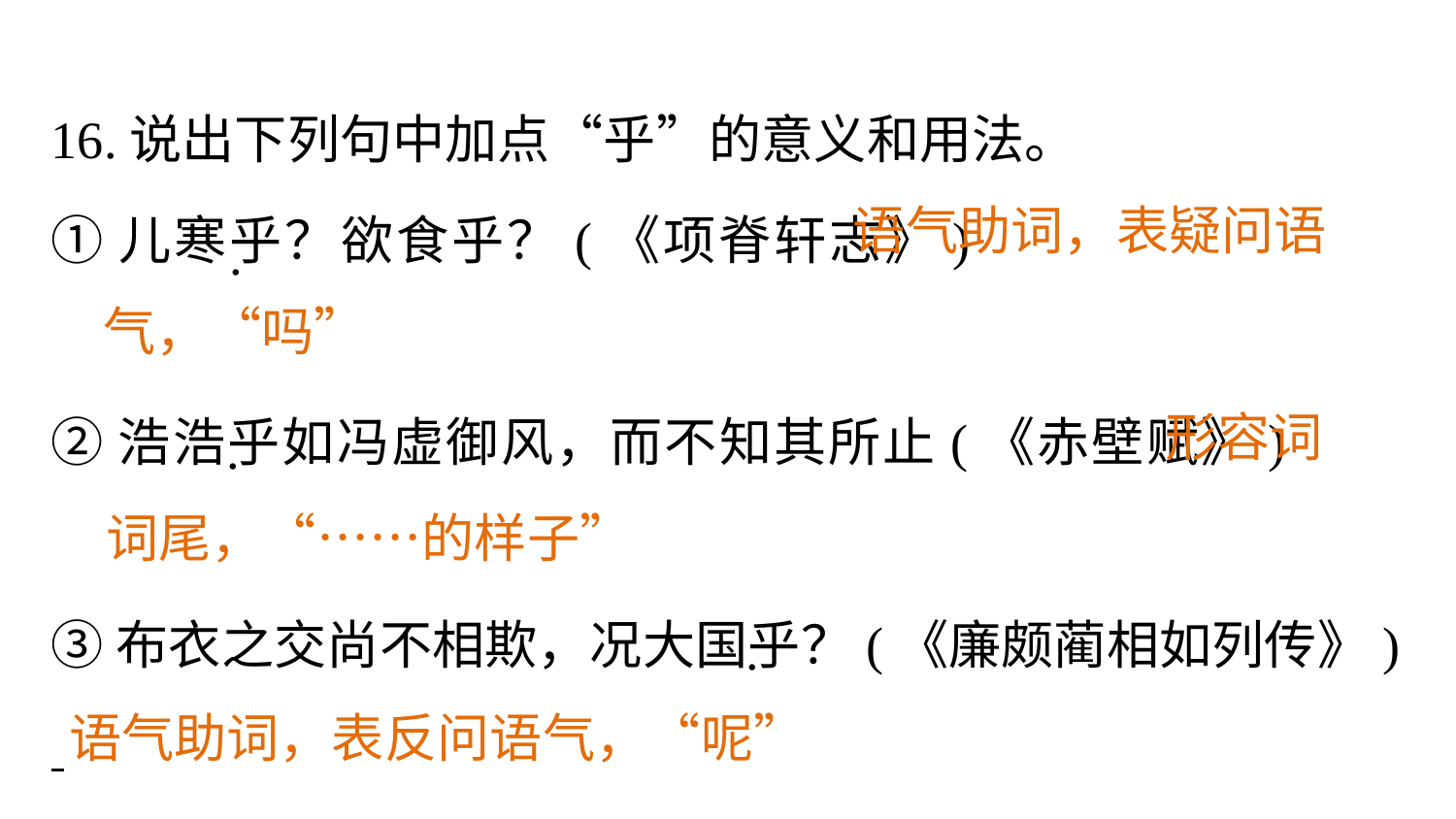

16.说出下列句中加点“乎”的意义和用法。
①儿寒乎？欲食乎？(《项脊轩志》)
②浩浩乎如冯虚御风，而不知其所止(《赤壁赋》)
③布衣之交尚不相欺，况大国乎？(《廉颇蔺相如列传》)

                                                              语气助词，表疑问语
气，“吗”
.
                                                                                        形容词
词尾，“……的样子”
.
.
语气助词，表反问语气，“呢”